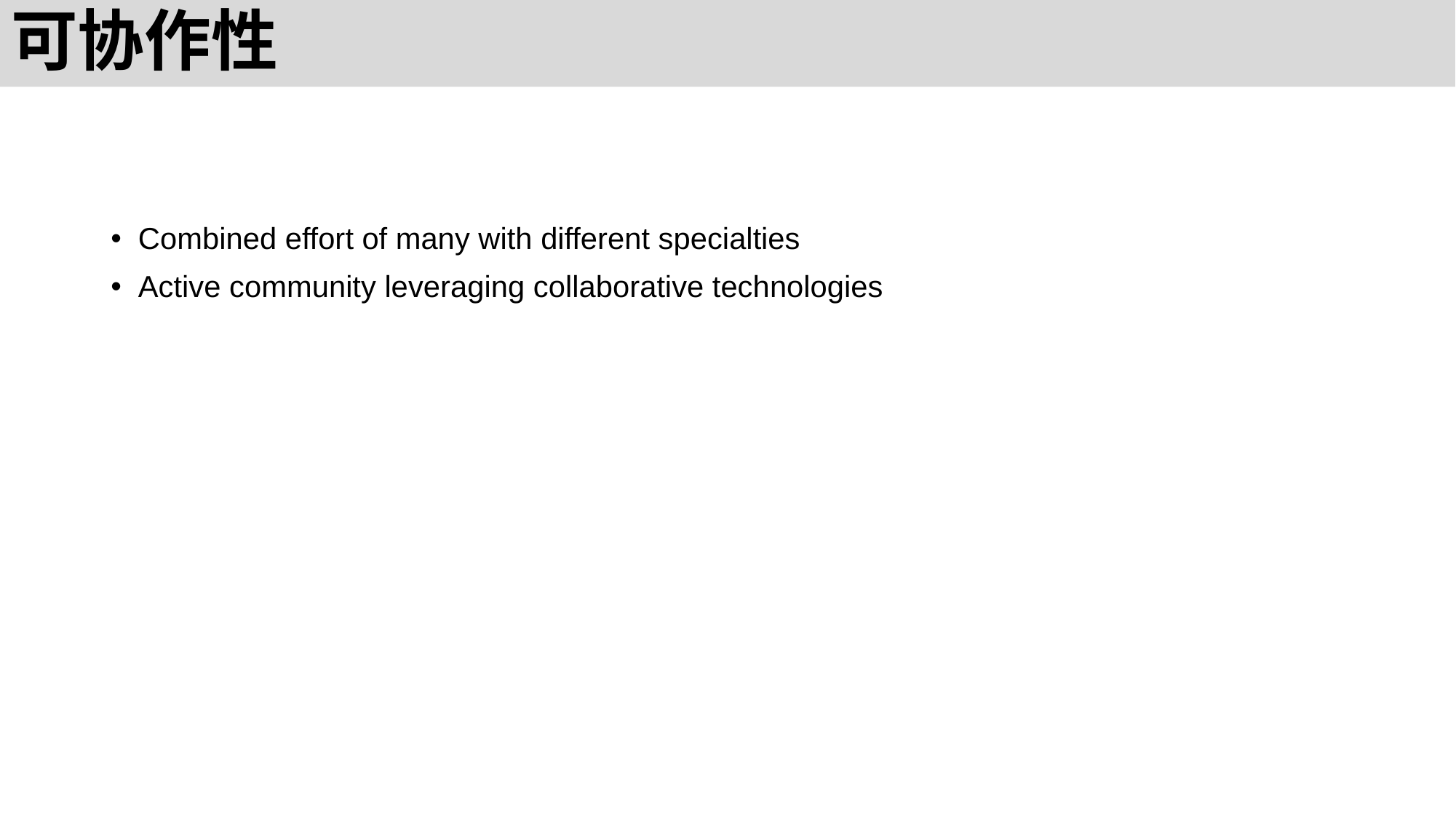

# 可协作性
Combined effort of many with different specialties
Active community leveraging collaborative technologies